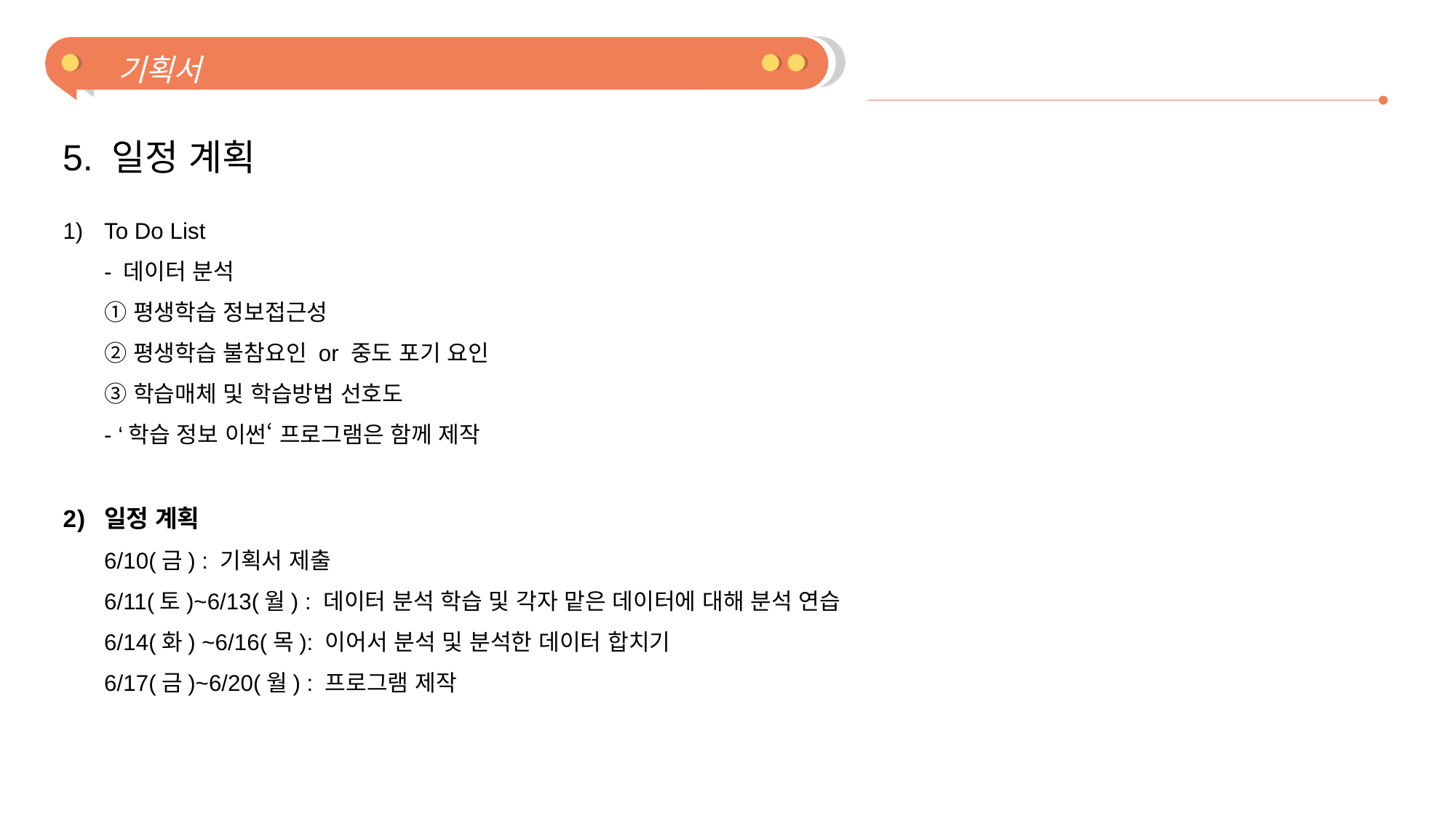

기획서

5. 일정 계획
To Do List
- 데이터 분석
① 평생학습 정보접근성
② 평생학습 불참요인 or 중도 포기 요인
③ 학습매체 및 학습방법 선호도
- ‘학습 정보 이썬‘ 프로그램은 함께 제작

일정 계획
6/10(금) : 기획서 제출
6/11(토)~6/13(월) : 데이터 분석 학습 및 각자 맡은 데이터에 대해 분석 연습
6/14(화) ~6/16(목): 이어서 분석 및 분석한 데이터 합치기
6/17(금)~6/20(월) : 프로그램 제작